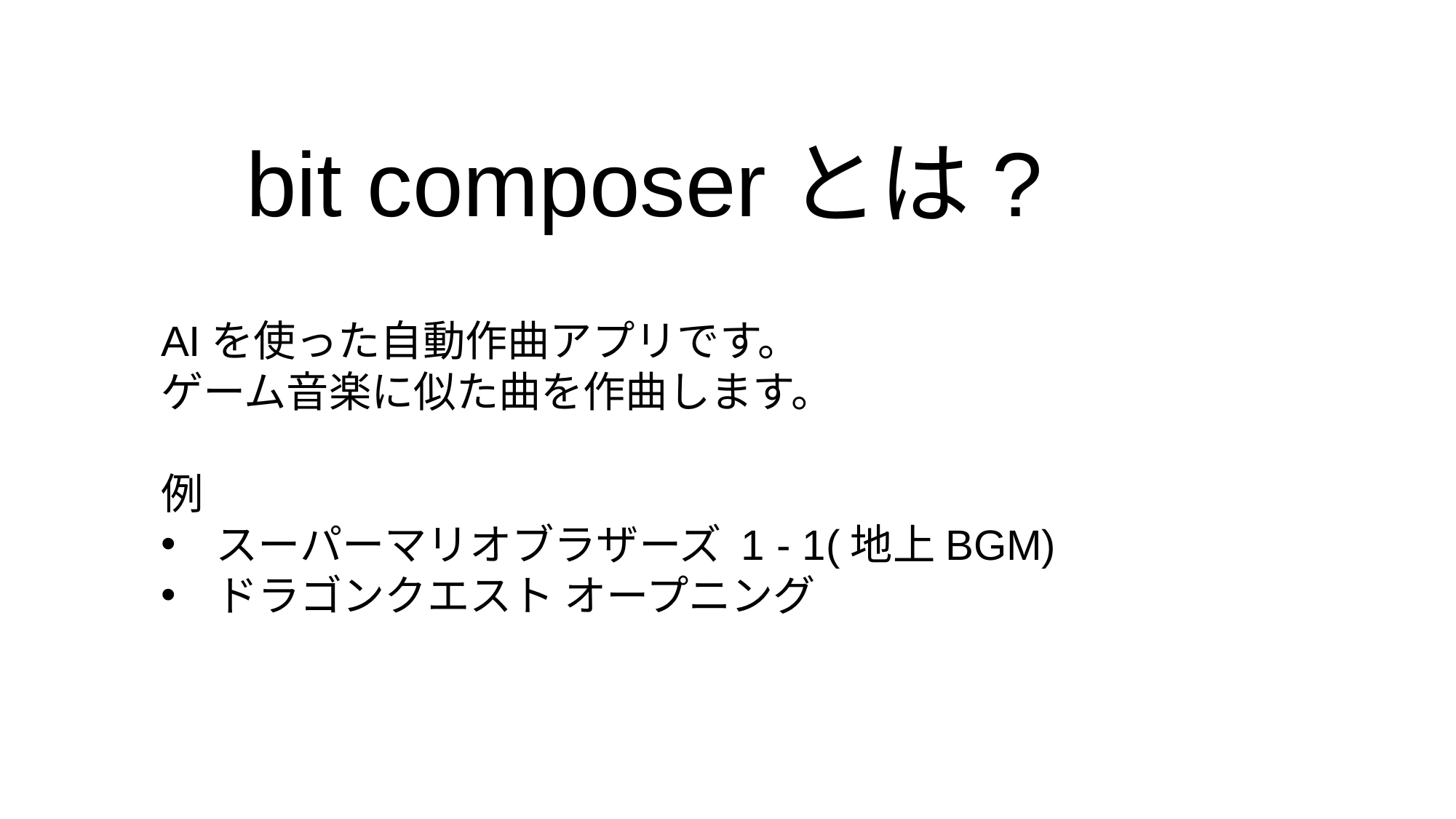

bit composerとは?
AIを使った自動作曲アプリです。
ゲーム音楽に似た曲を作曲します。

例
スーパーマリオブラザーズ 1 - 1(地上BGM)
ドラゴンクエスト オープニング